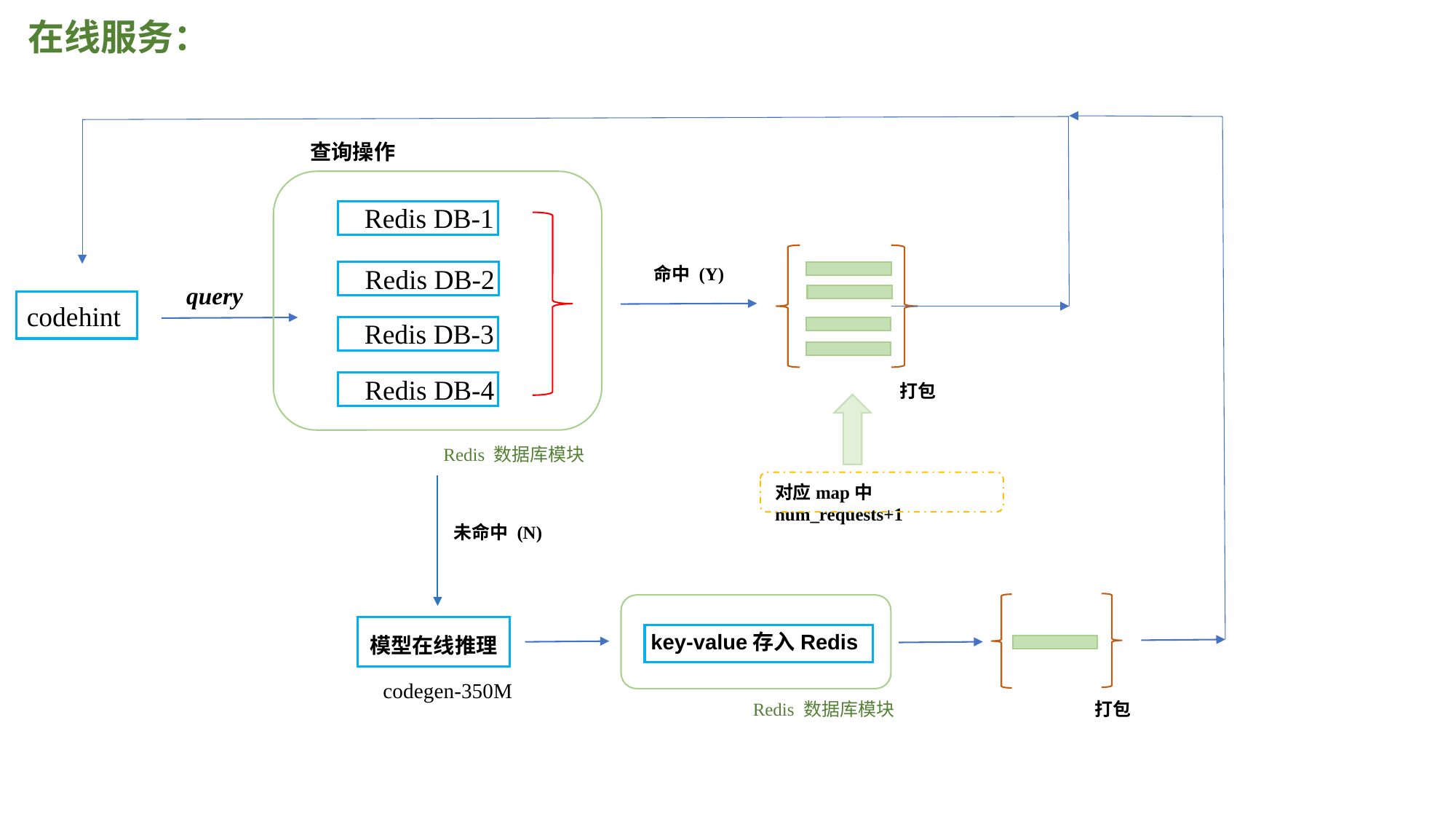

在线服务：
查询操作

Redis DB-1

Redis DB-2
命中 (Y)

query

codehint
Redis DB-3

Redis DB-4

打包

Redis 数据库模块

对应map中num_requests+1
未命中 (N)

key-value存入Redis

模型在线推理

codegen-350M
Redis 数据库模块
打包